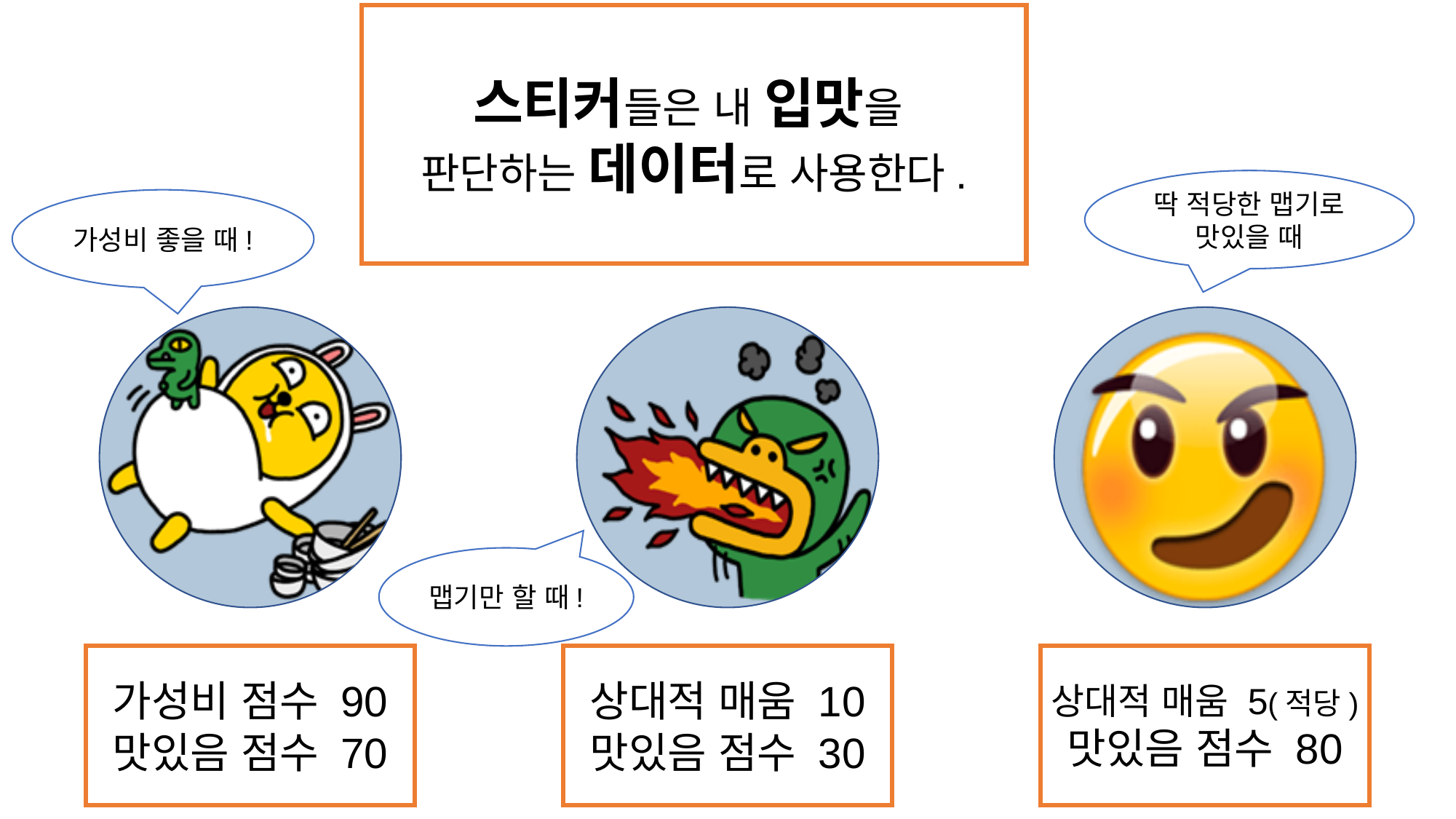

스티커들은 내 입맛을
판단하는 데이터로 사용한다.
딱 적당한 맵기로 맛있을 때
가성비 좋을 때!

맵기만 할 때!
상대적 매움 10
맛있음 점수 30
상대적 매움 5(적당)
맛있음 점수 80
가성비 점수 90
맛있음 점수 70